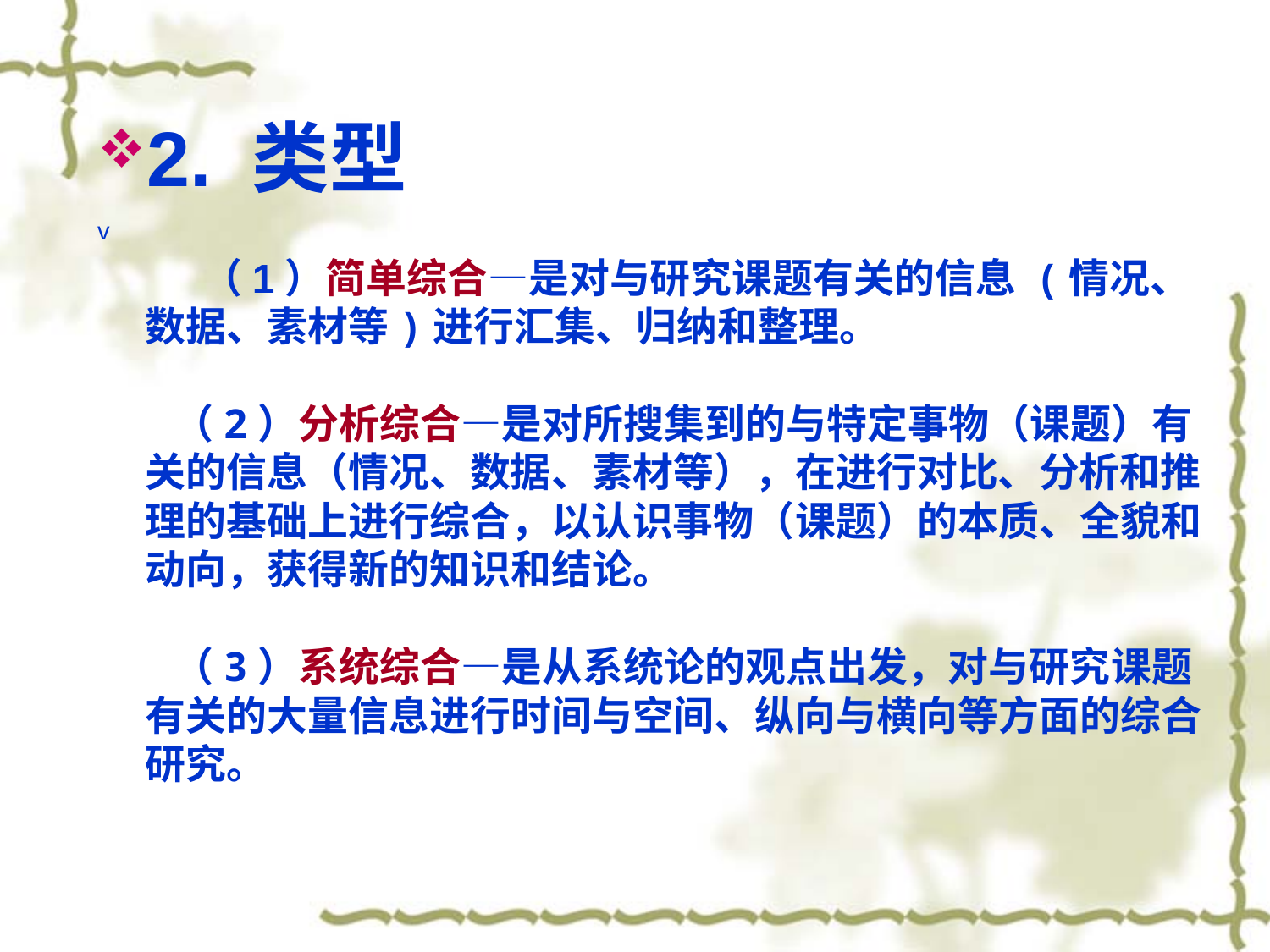

2. 类型
      （1）简单综合—是对与研究课题有关的信息 (情况、数据、素材等)进行汇集、归纳和整理。
   （2）分析综合—是对所搜集到的与特定事物（课题）有关的信息（情况、数据、素材等），在进行对比、分析和推理的基础上进行综合，以认识事物（课题）的本质、全貌和动向，获得新的知识和结论。
   （3）系统综合—是从系统论的观点出发，对与研究课题有关的大量信息进行时间与空间、纵向与横向等方面的综合研究。